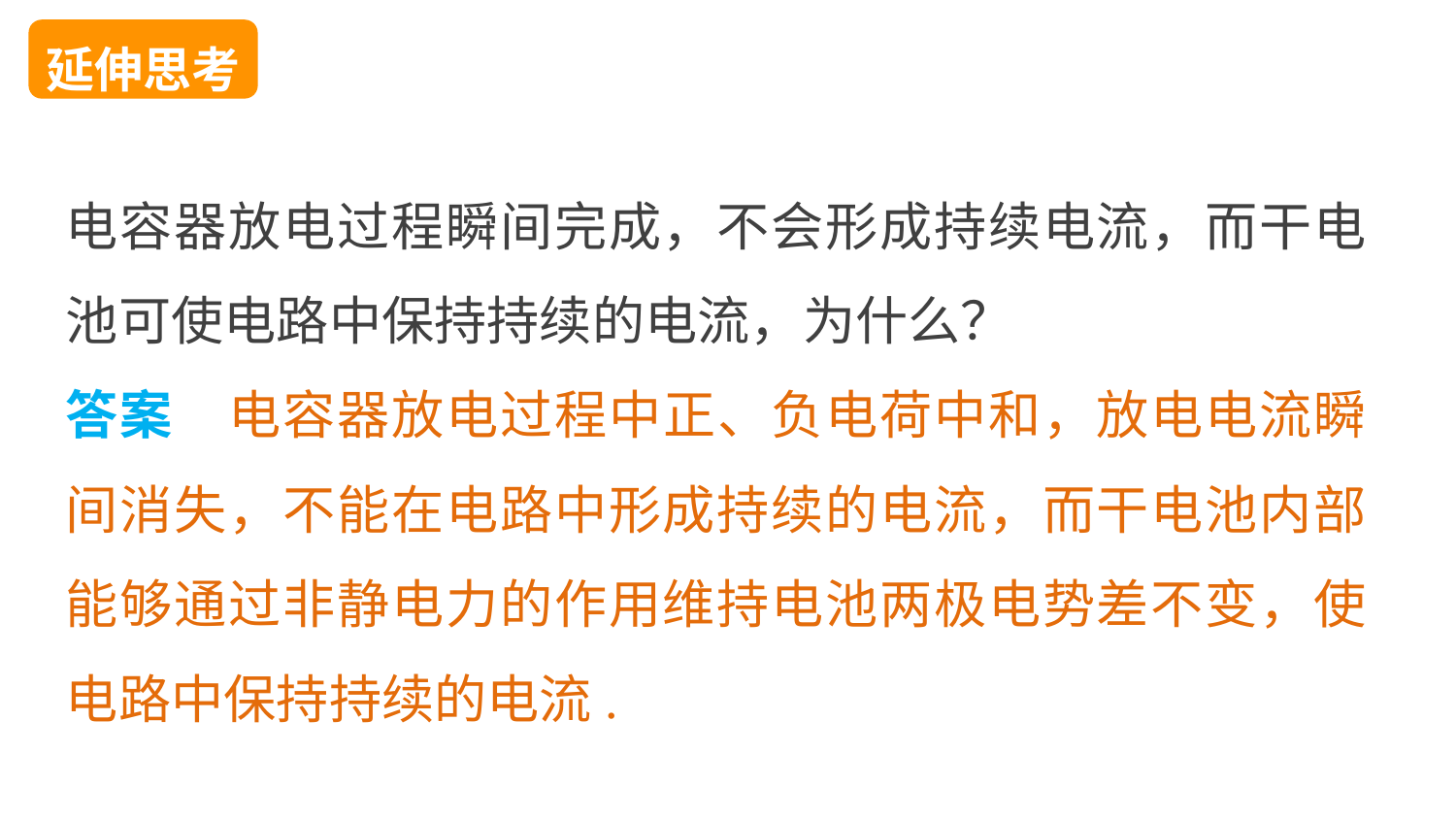

延伸思考
电容器放电过程瞬间完成，不会形成持续电流，而干电池可使电路中保持持续的电流，为什么？
答案　电容器放电过程中正、负电荷中和，放电电流瞬间消失，不能在电路中形成持续的电流，而干电池内部能够通过非静电力的作用维持电池两极电势差不变，使电路中保持持续的电流.